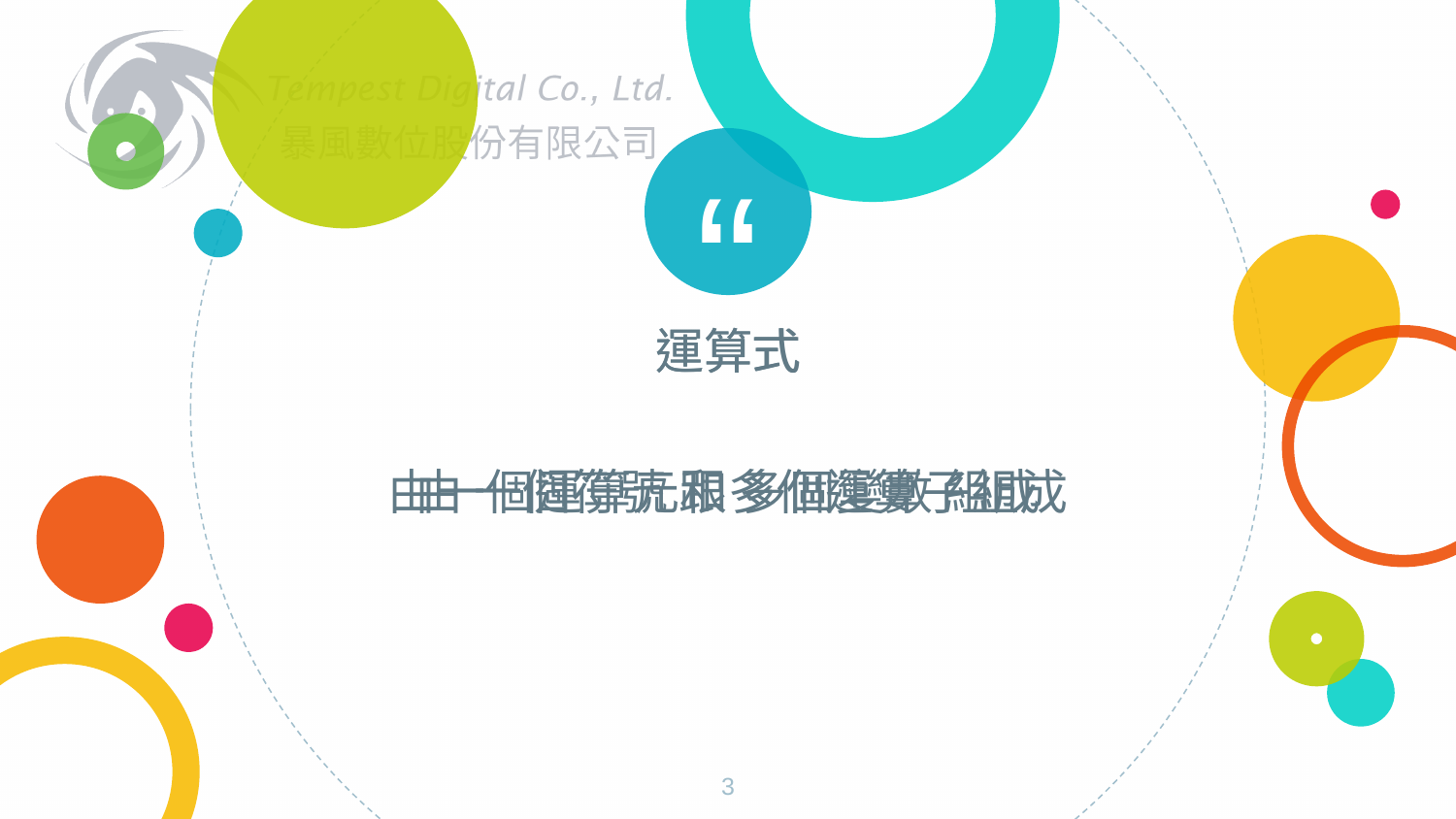

運算式

由一個運算元和多個運算子組成
運算式

由 一個符號 跟 多個變數 組成
3